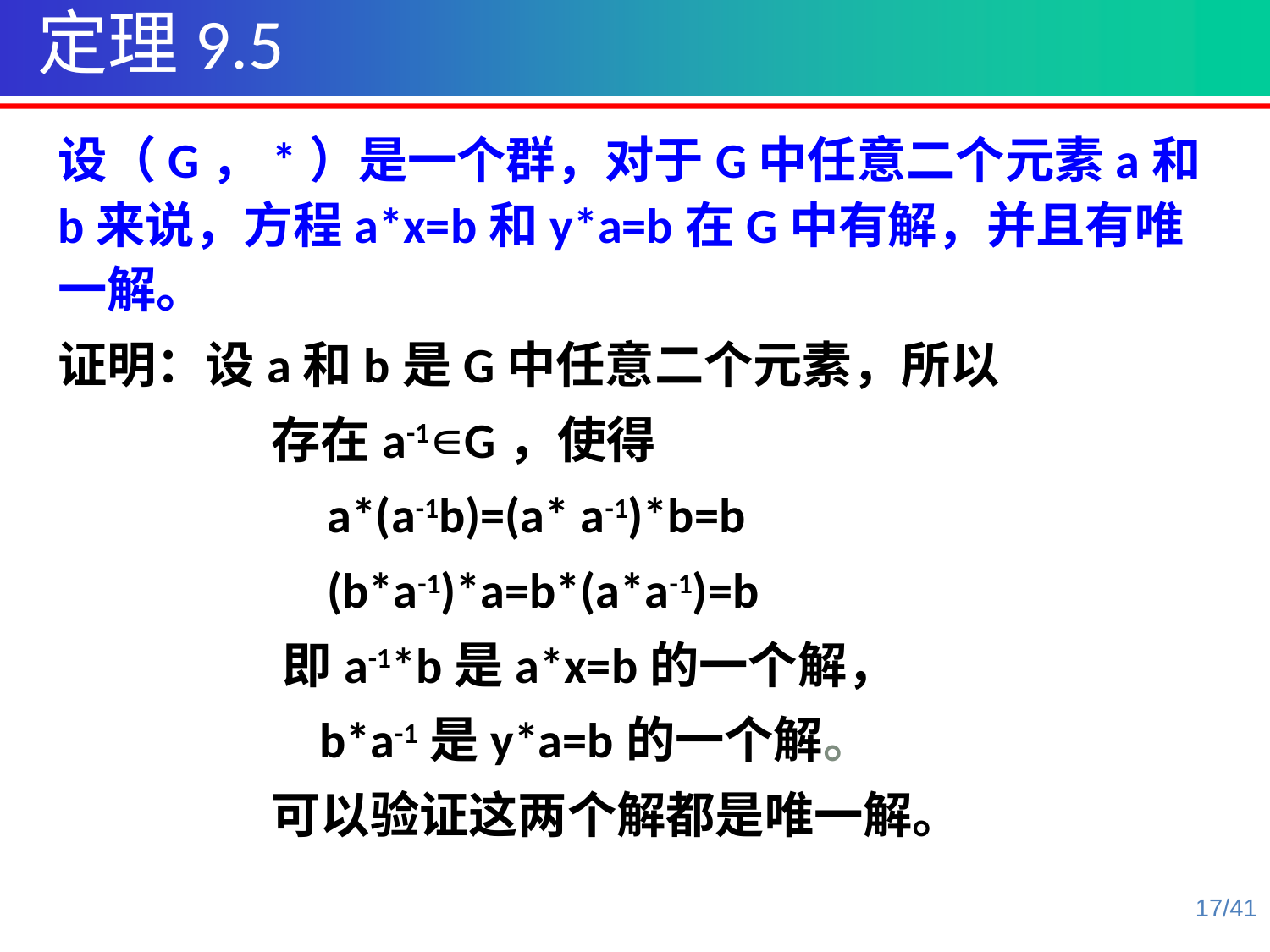

定理9.5
设（G，*）是一个群，对于G中任意二个元素a和b来说，方程a*x=b和y*a=b在G中有解，并且有唯一解。
证明：设a和b是G中任意二个元素，所以
                  存在a-1∊G，使得
                        a*(a-1b)=(a* a-1)*b=b
                        (b*a-1)*a=b*(a*a-1)=b
                   即a-1*b是a*x=b的一个解，
	            b*a-1是y*a=b的一个解。
                  可以验证这两个解都是唯一解。

17/41